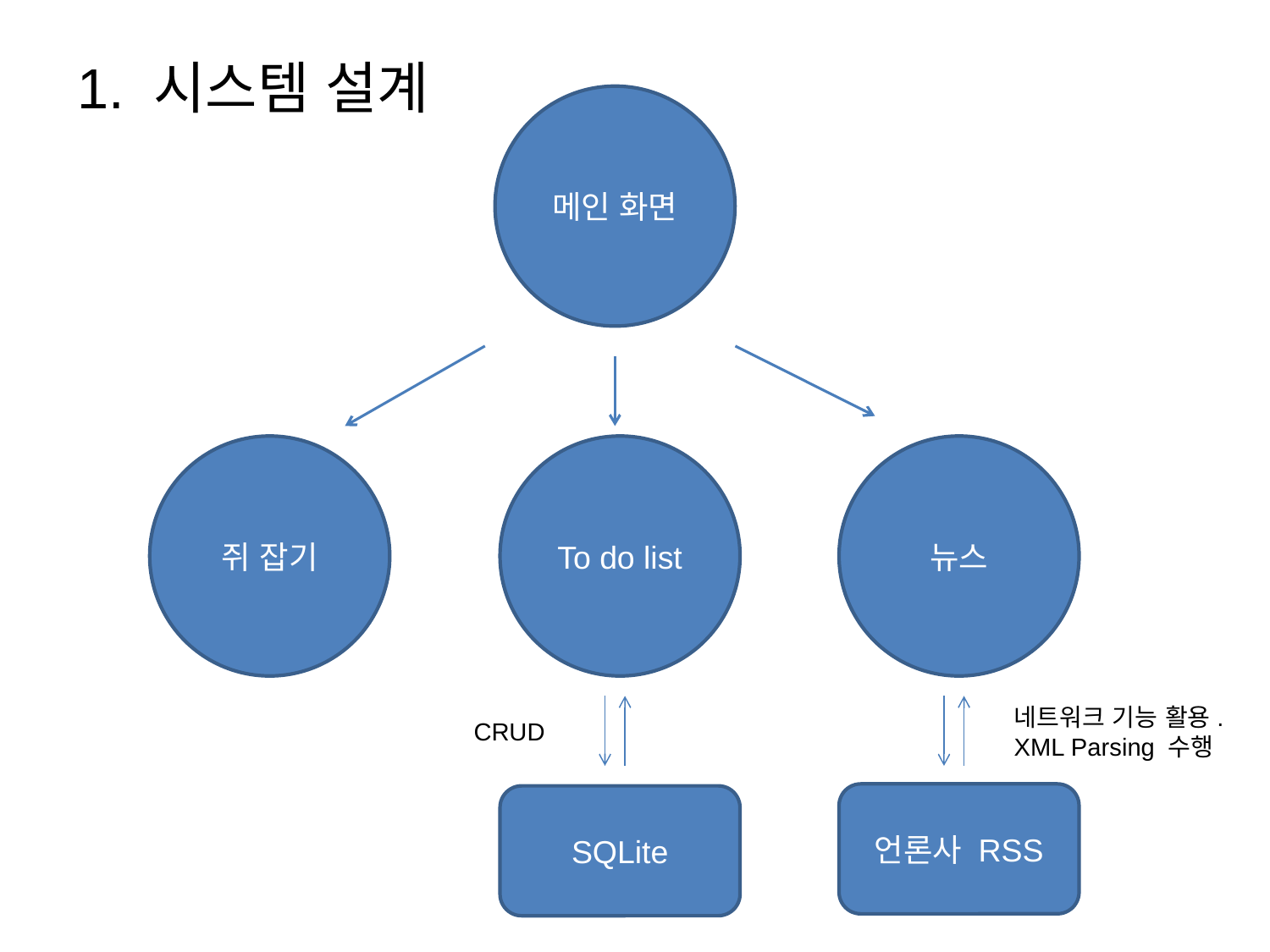

1. 시스템 설계

메인 화면

쥐 잡기
To do list
뉴스
네트워크 기능 활용.
XML Parsing 수행
CRUD
언론사 RSS
SQLite